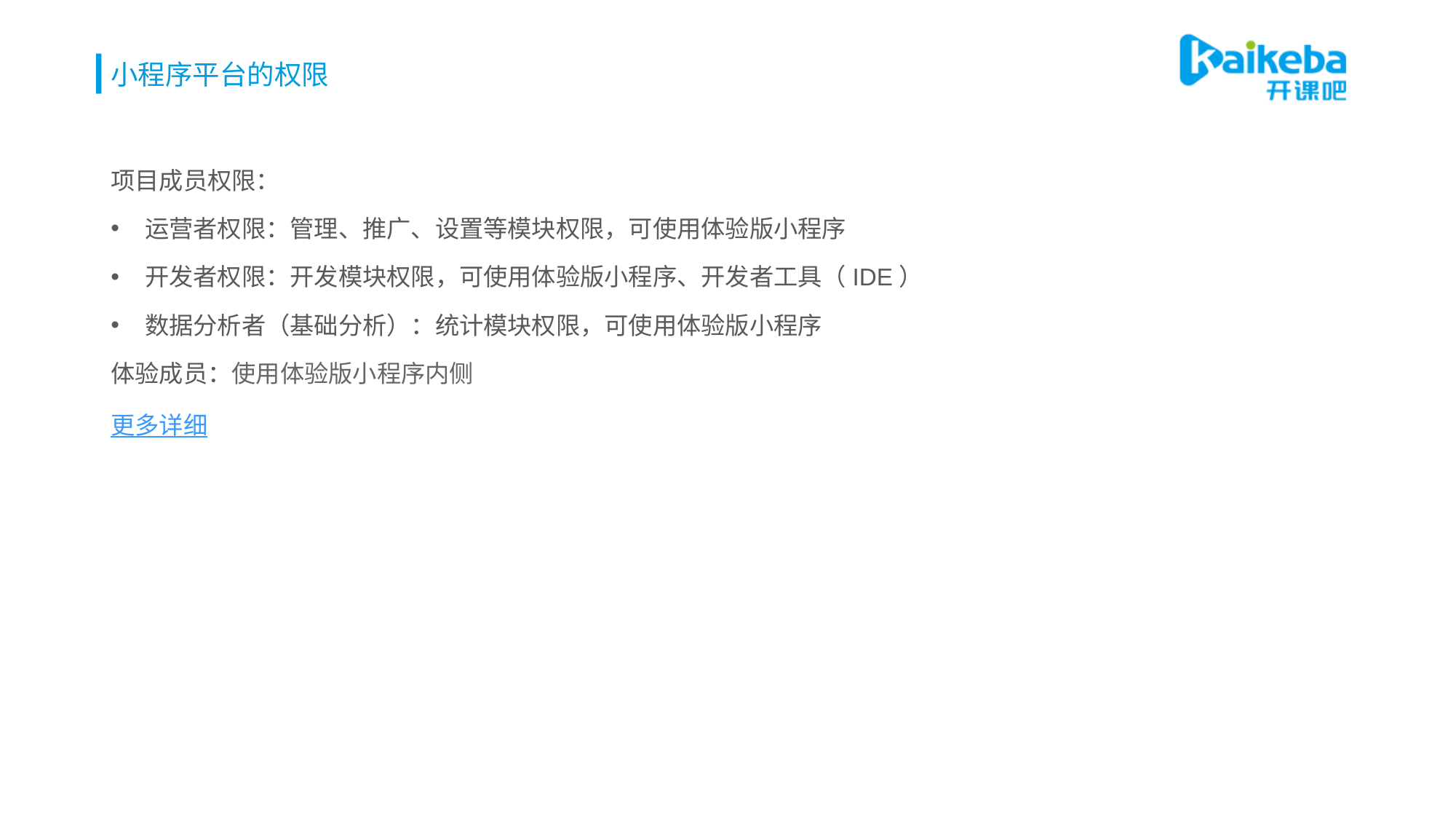

# 小程序平台的权限
项目成员权限：
运营者权限：管理、推广、设置等模块权限，可使用体验版小程序
开发者权限：开发模块权限，可使用体验版小程序、开发者工具（IDE）
数据分析者（基础分析）：统计模块权限，可使用体验版小程序
体验成员：使用体验版小程序内侧
更多详细